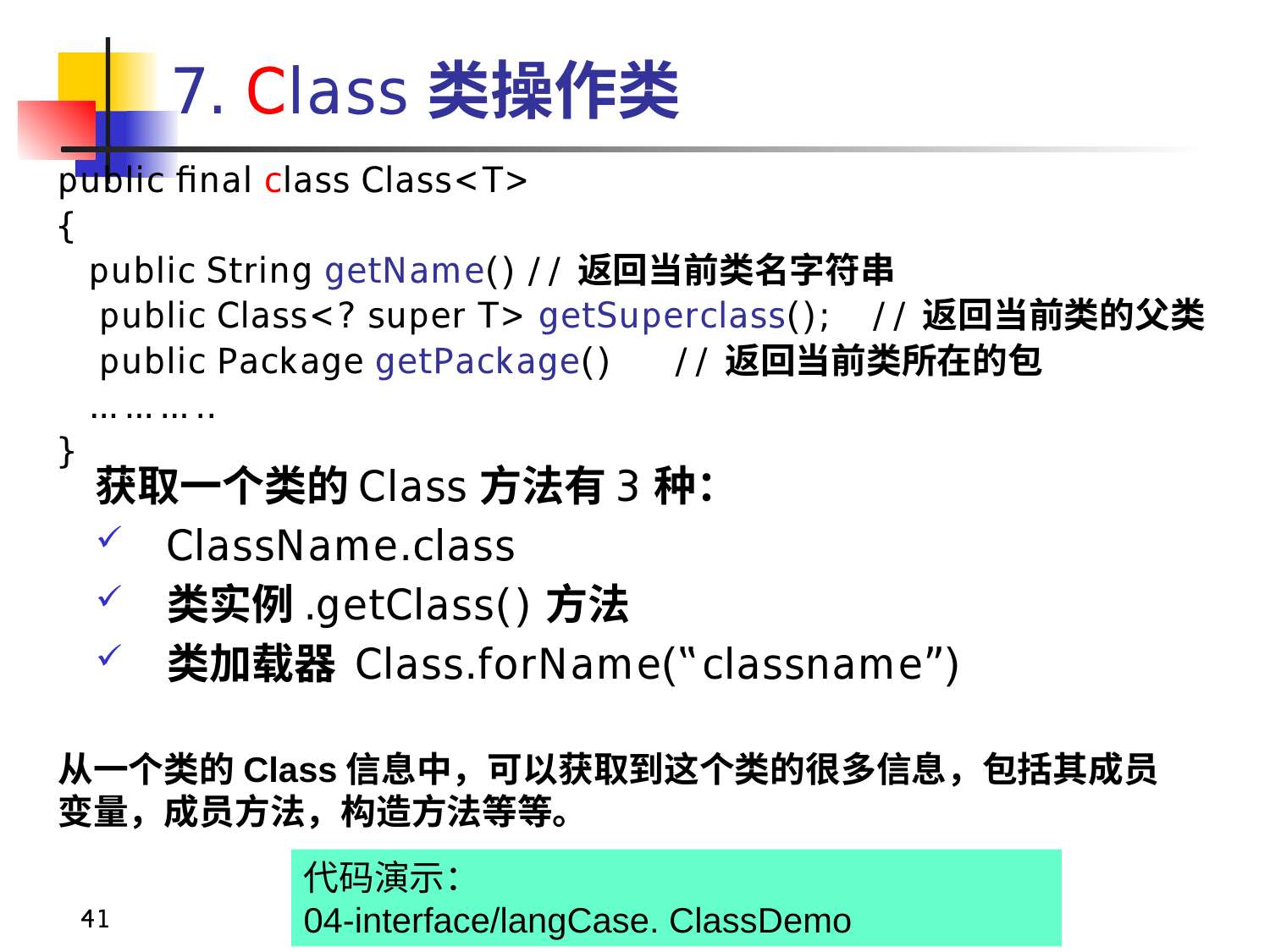

# 7. Class类操作类
public final class Class<T>
{
   public String getName() //返回当前类名字符串
    public Class<? super T> getSuperclass();    //返回当前类的父类
    public Package getPackage()      //返回当前类所在的包
   ………..
}
获取一个类的Class方法有3种：
ClassName.class
类实例.getClass()方法
类加载器 Class.forName(“classname”)
从一个类的Class信息中，可以获取到这个类的很多信息，包括其成员变量，成员方法，构造方法等等。
代码演示：
04-interface/langCase. ClassDemo
41